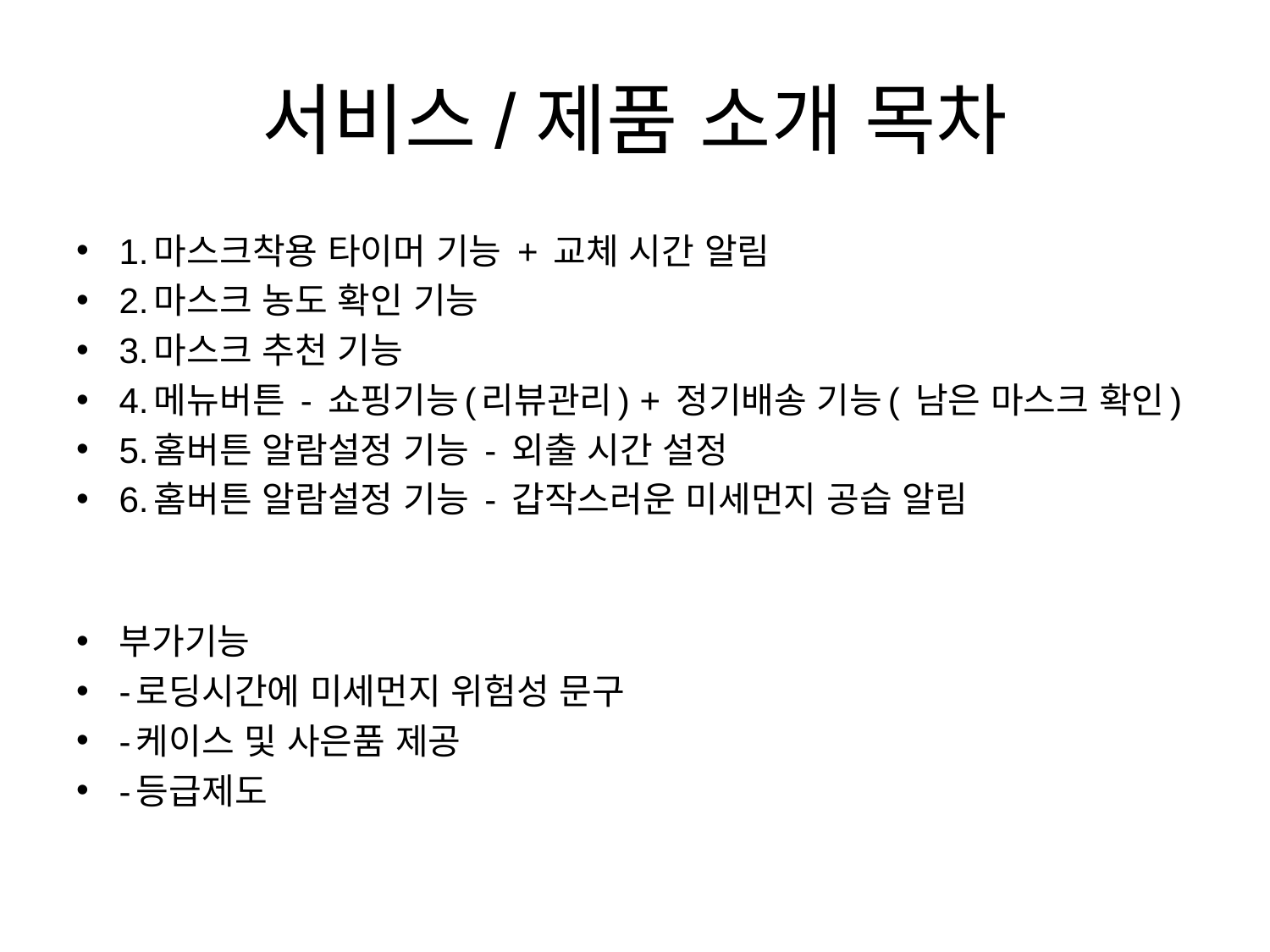

# 서비스/제품 소개 목차
1.마스크착용 타이머 기능 + 교체 시간 알림
2.마스크 농도 확인 기능
3.마스크 추천 기능
4.메뉴버튼 - 쇼핑기능(리뷰관리) + 정기배송 기능( 남은 마스크 확인)
5.홈버튼 알람설정 기능 - 외출 시간 설정
6.홈버튼 알람설정 기능 - 갑작스러운 미세먼지 공습 알림

부가기능
-로딩시간에 미세먼지 위험성 문구
-케이스 및 사은품 제공
-등급제도